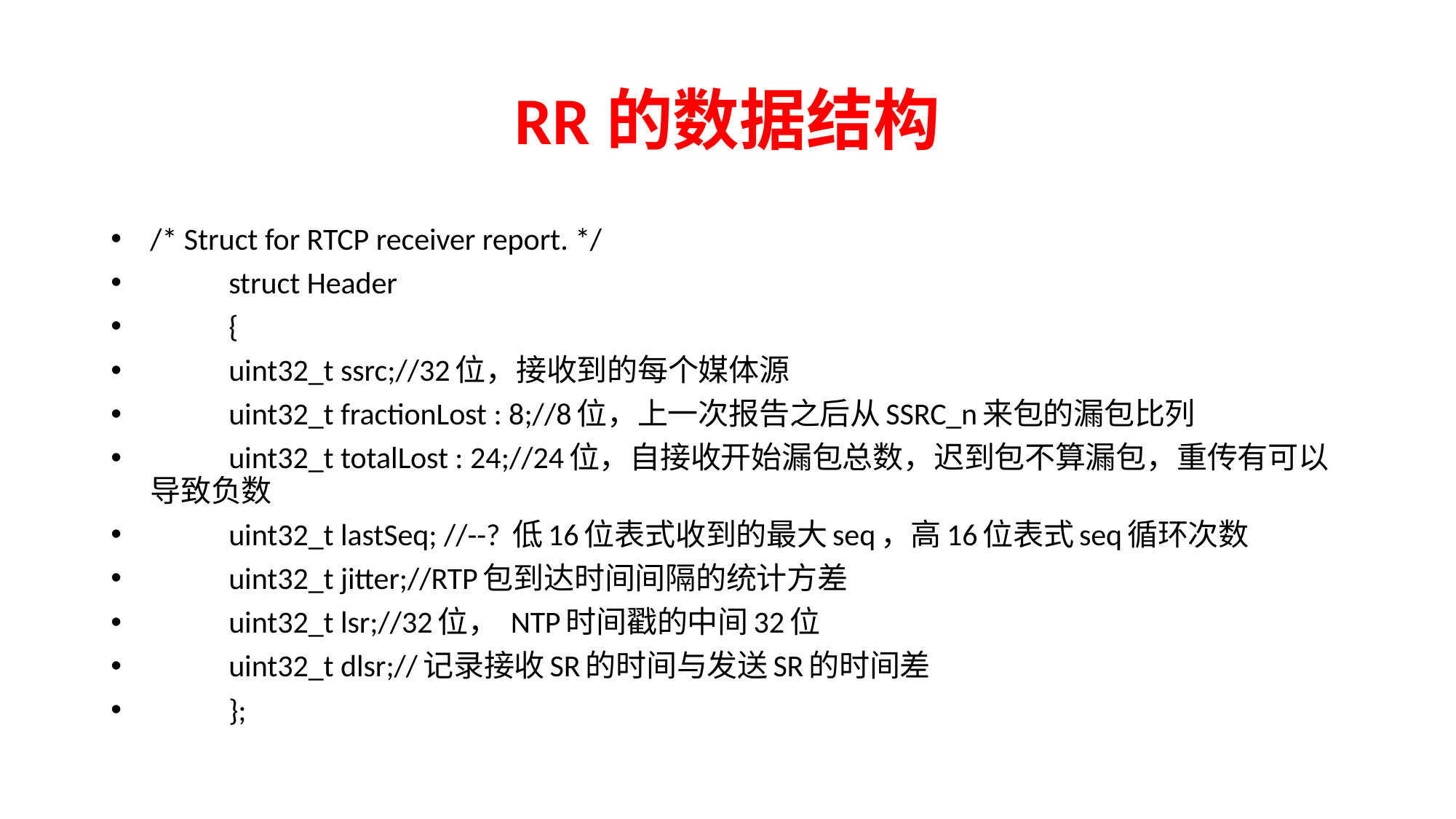

# RR的数据结构
/* Struct for RTCP receiver report. */
			struct Header
			{
				uint32_t ssrc;//32位，接收到的每个媒体源
				uint32_t fractionLost : 8;//8位，上一次报告之后从SSRC_n来包的漏包比列
				uint32_t totalLost : 24;//24位，自接收开始漏包总数，迟到包不算漏包，重传有可以导致负数
				uint32_t lastSeq; //--? 低16位表式收到的最大seq，高16位表式seq循环次数
				uint32_t jitter;//RTP包到达时间间隔的统计方差
				uint32_t lsr;//32位， NTP时间戳的中间32位
				uint32_t dlsr;//记录接收SR的时间与发送SR的时间差
			};